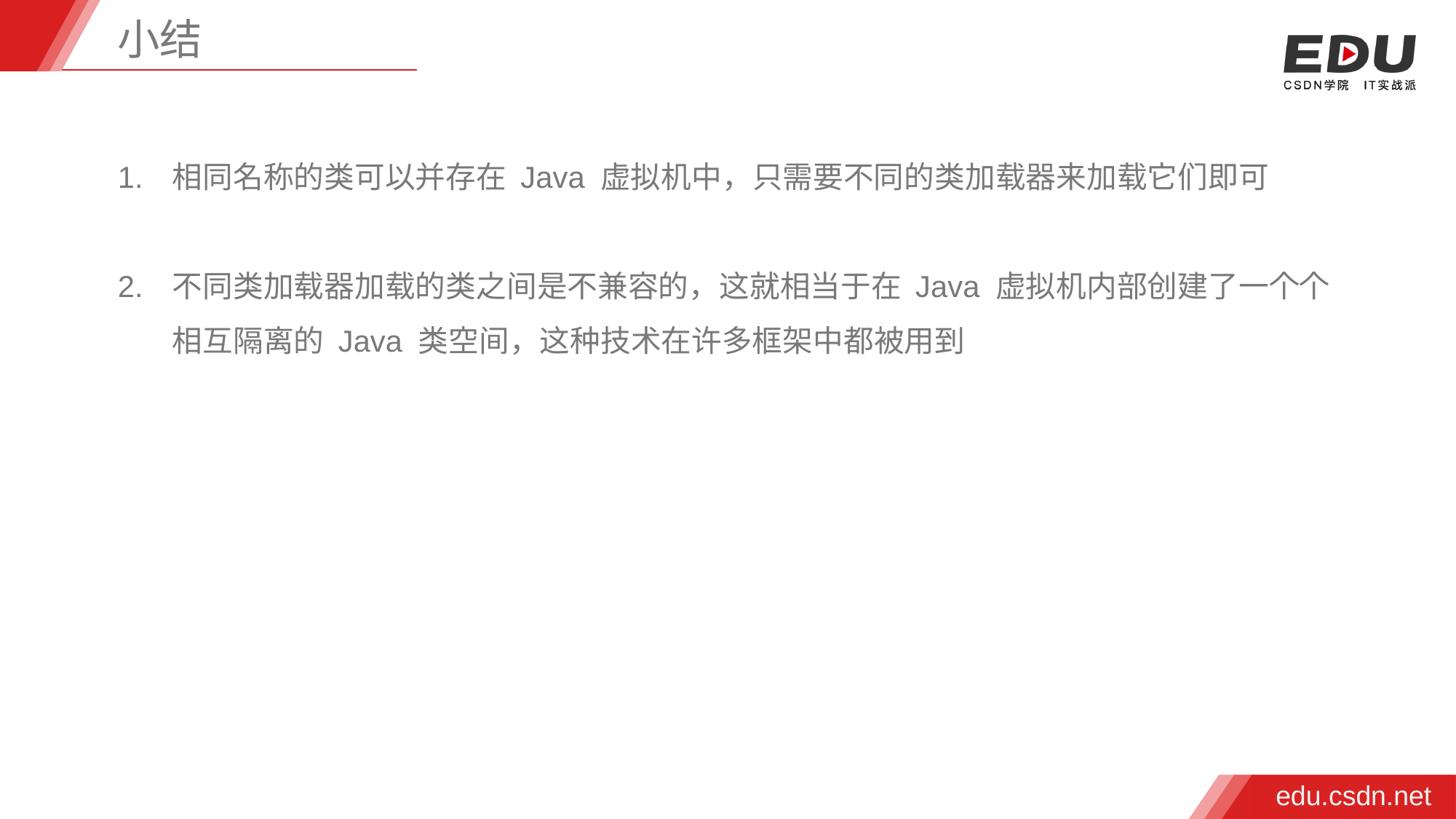

小结
相同名称的类可以并存在 Java 虚拟机中，只需要不同的类加载器来加载它们即可

不同类加载器加载的类之间是不兼容的，这就相当于在 Java 虚拟机内部创建了一个个相互隔离的 Java 类空间，这种技术在许多框架中都被用到
edu.csdn.net